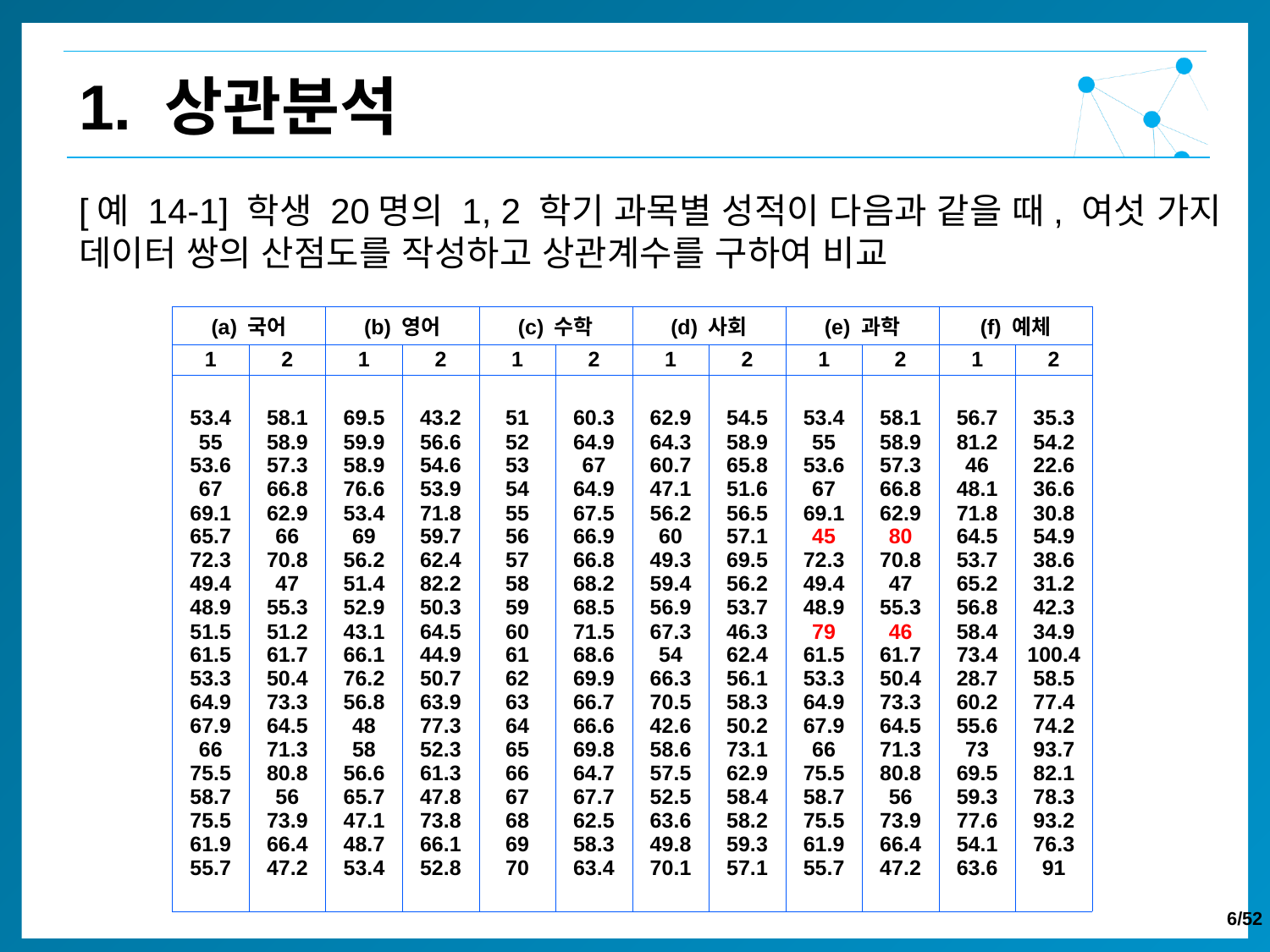

1. 상관분석
[예 14-1] 학생 20명의 1, 2 학기 과목별 성적이 다음과 같을 때, 여섯 가지 데이터 쌍의 산점도를 작성하고 상관계수를 구하여 비교

| (a) 국어 |  | (b) 영어 |  | (c) 수학 |  | (d) 사회 |  | (e) 과학 |  | (f) 예체 |  |
| --- | --- | --- | --- | --- | --- | --- | --- | --- | --- | --- | --- |
| 1 | 2 | 1 | 2 | 1 | 2 | 1 | 2 | 1 | 2 | 1 | 2 |
| 53.4 55 53.6 67 69.1 65.7 72.3 49.4 48.9 51.5 61.5 53.3 64.9 67.9 66 75.5 58.7 75.5 61.9 55.7 | 58.1 58.9 57.3 66.8 62.9 66 70.8 47 55.3 51.2 61.7 50.4 73.3 64.5 71.3 80.8 56 73.9 66.4 47.2 | 69.5 59.9 58.9 76.6 53.4 69 56.2 51.4 52.9 43.1 66.1 76.2 56.8 48 58 56.6 65.7 47.1 48.7 53.4 | 43.2 56.6 54.6 53.9 71.8 59.7 62.4 82.2 50.3 64.5 44.9 50.7 63.9 77.3 52.3 61.3 47.8 73.8 66.1 52.8 | 51 52 53 54 55 56 57 58 59 60 61 62 63 64 65 66 67 68 69 70 | 60.3 64.9 67 64.9 67.5 66.9 66.8 68.2 68.5 71.5 68.6 69.9 66.7 66.6 69.8 64.7 67.7 62.5 58.3 63.4 | 62.9 64.3 60.7 47.1 56.2 60 49.3 59.4 56.9 67.3 54 66.3 70.5 42.6 58.6 57.5 52.5 63.6 49.8 70.1 | 54.5 58.9 65.8 51.6 56.5 57.1 69.5 56.2 53.7 46.3 62.4 56.1 58.3 50.2 73.1 62.9 58.4 58.2 59.3 57.1 | 53.4 55 53.6 67 69.1 45 72.3 49.4 48.9 79 61.5 53.3 64.9 67.9 66 75.5 58.7 75.5 61.9 55.7 | 58.1 58.9 57.3 66.8 62.9 80 70.8 47 55.3 46 61.7 50.4 73.3 64.5 71.3 80.8 56 73.9 66.4 47.2 | 56.7 81.2 46 48.1 71.8 64.5 53.7 65.2 56.8 58.4 73.4 28.7 60.2 55.6 73 69.5 59.3 77.6 54.1 63.6 | 35.3 54.2 22.6 36.6 30.8 54.9 38.6 31.2 42.3 34.9 100.4 58.5 77.4 74.2 93.7 82.1 78.3 93.2 76.3 91 |